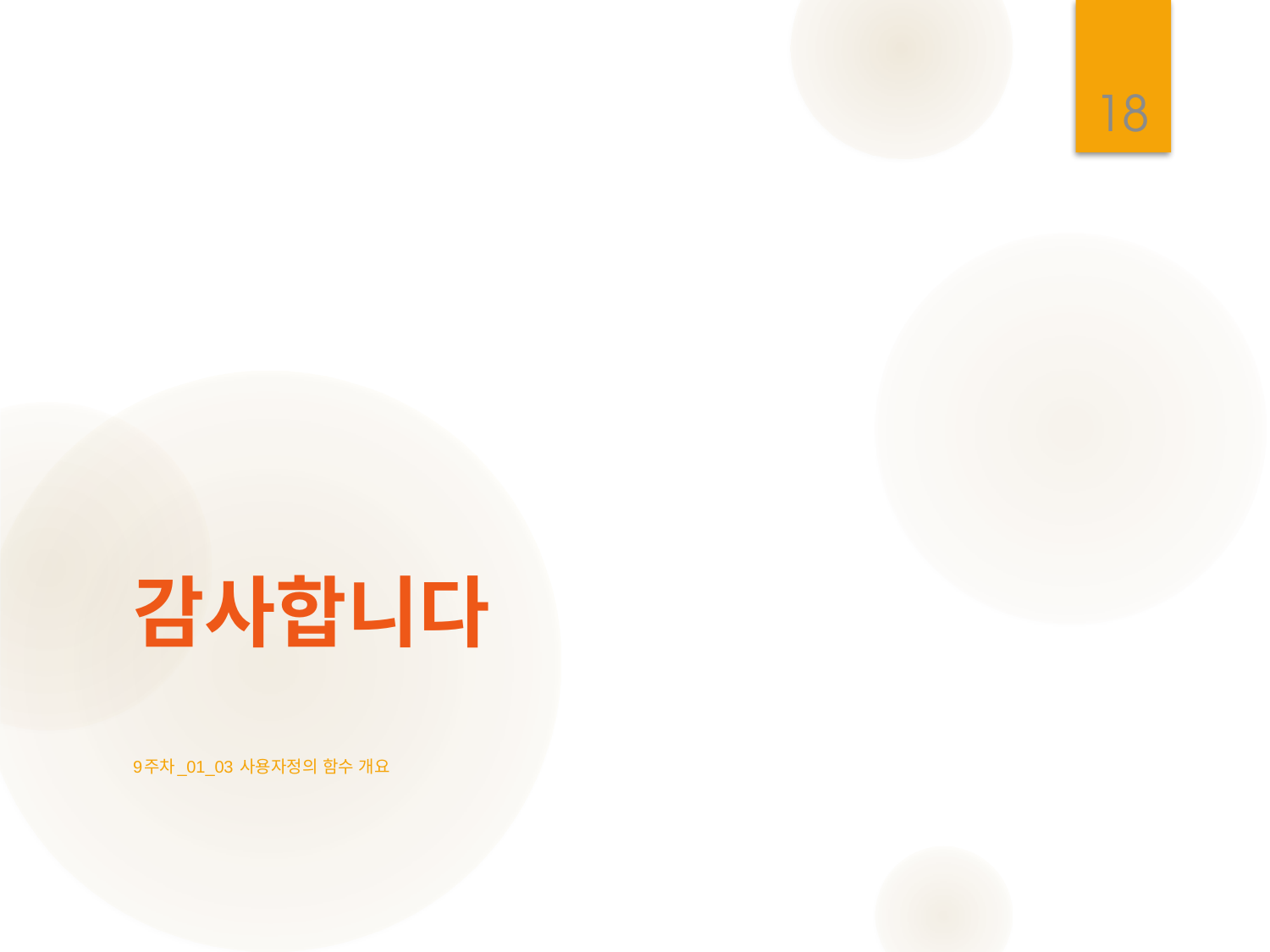

18
# 감사합니다

9주차_01_03 사용자정의 함수 개요